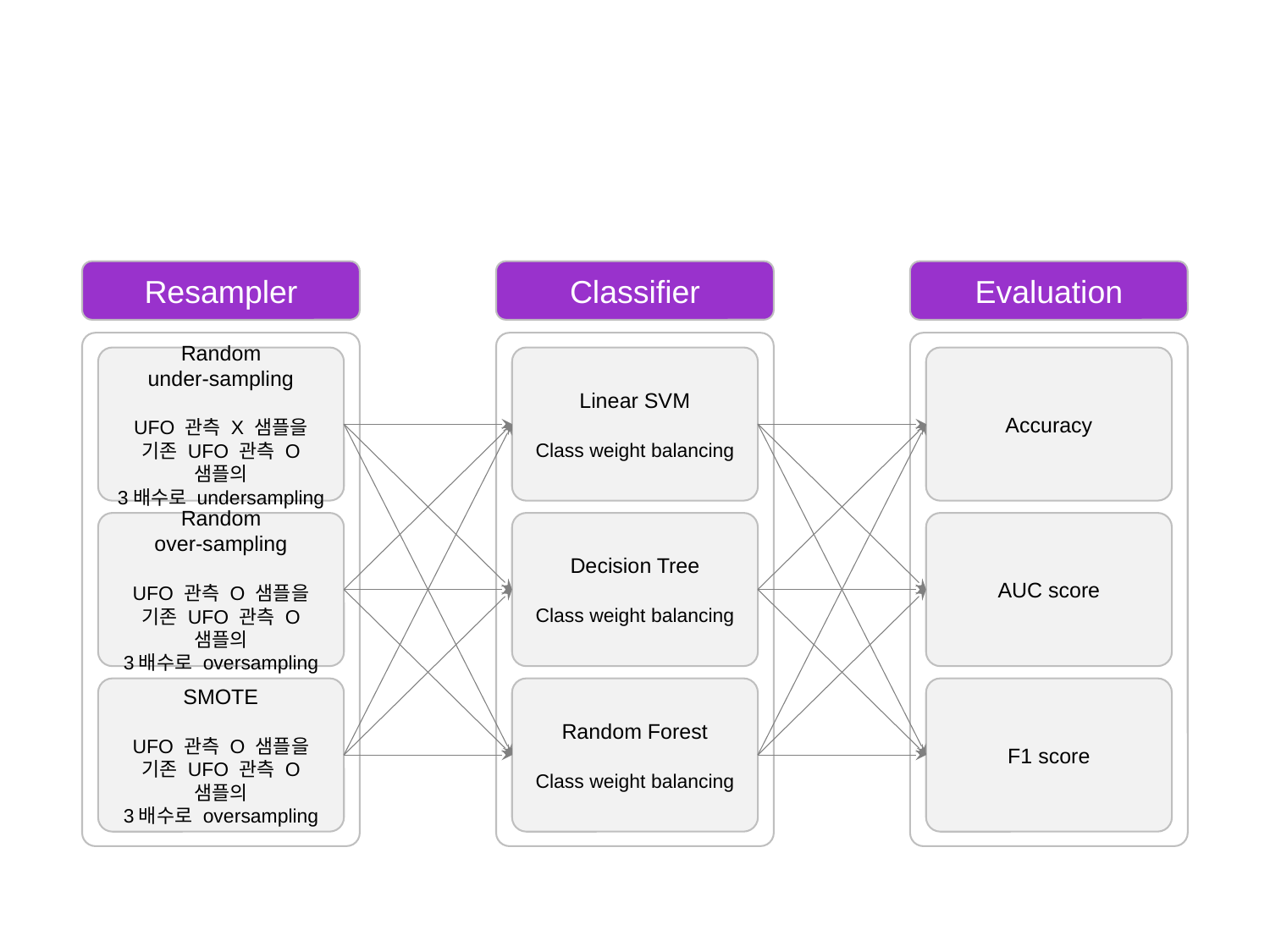

#
Resampler
Classifier
Evaluation

Random
under-sampling

UFO 관측 X 샘플을
기존 UFO 관측 O 샘플의
3배수로 undersampling
Linear SVM

Class weight balancing
Accuracy
Random
over-sampling

UFO 관측 O 샘플을
기존 UFO 관측 O 샘플의
3배수로 oversampling
Decision Tree

Class weight balancing
AUC score
SMOTE

UFO 관측 O 샘플을
기존 UFO 관측 O 샘플의
3배수로 oversampling
Random Forest

Class weight balancing
F1 score